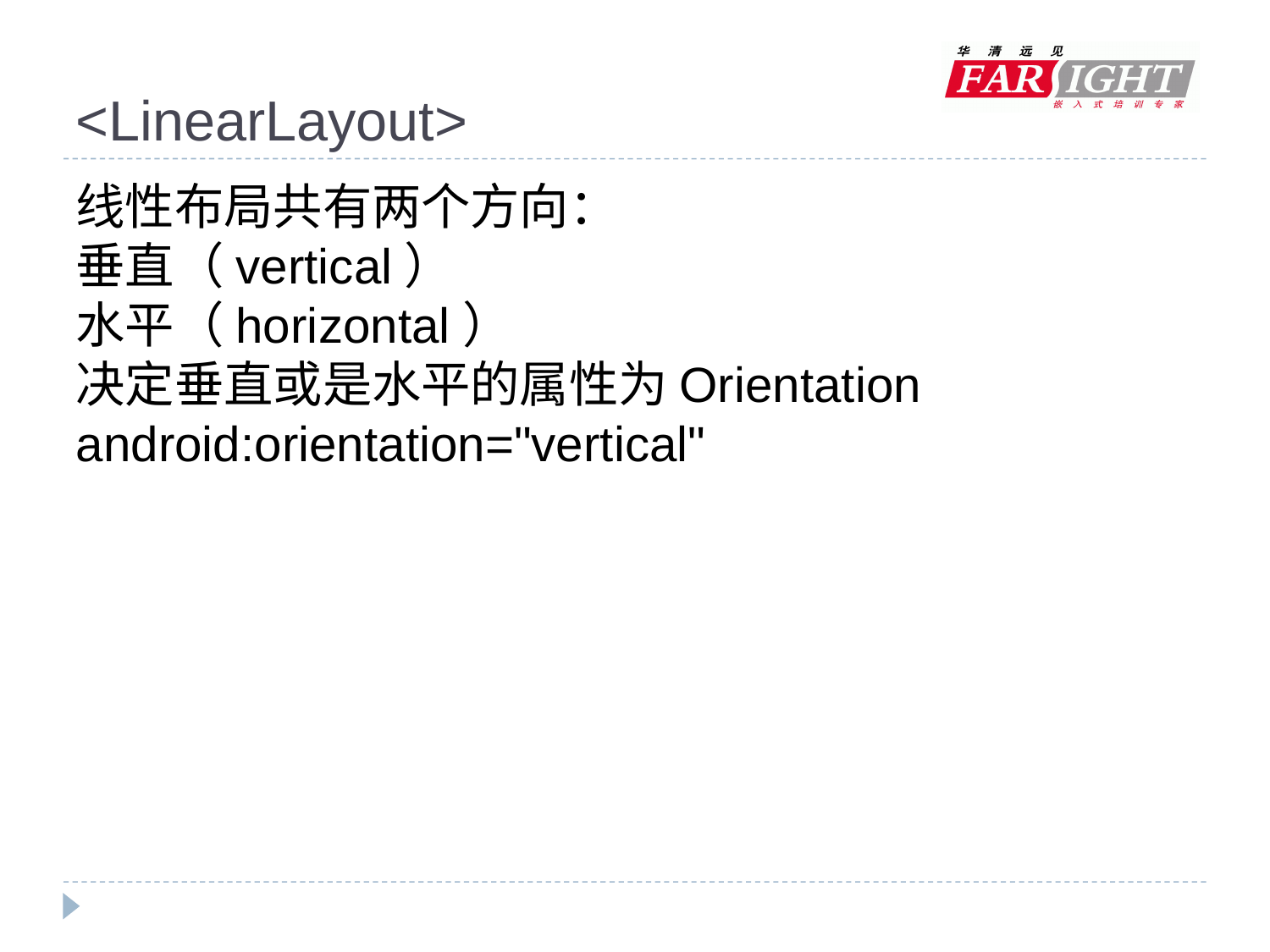

# <LinearLayout>
线性布局共有两个方向：
垂直（vertical）
水平（horizontal）
决定垂直或是水平的属性为Orientation
android:orientation="vertical"